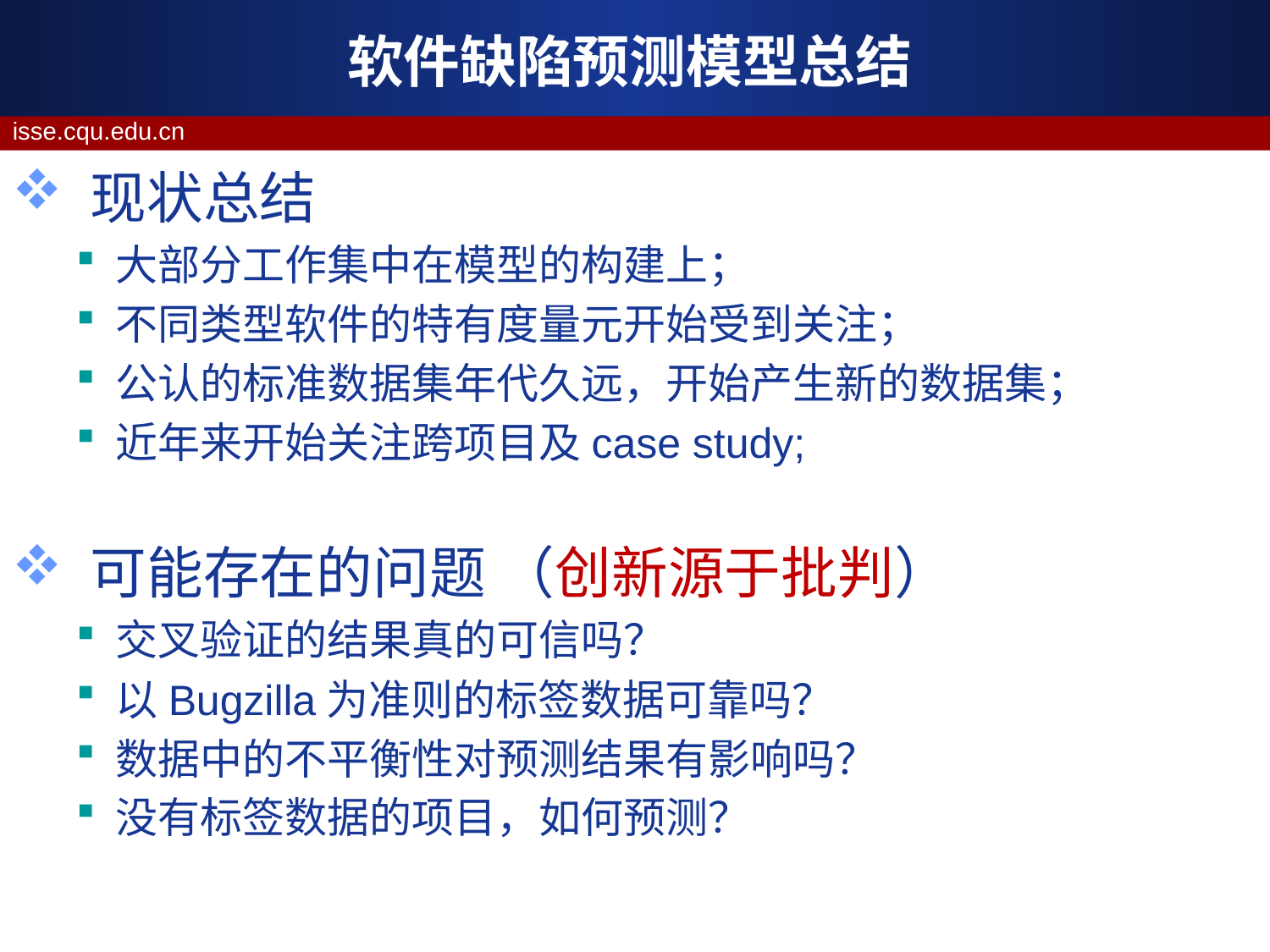

# 软件缺陷预测模型总结
 现状总结
大部分工作集中在模型的构建上；
不同类型软件的特有度量元开始受到关注；
公认的标准数据集年代久远，开始产生新的数据集；
近年来开始关注跨项目及case study;

 可能存在的问题 （创新源于批判）
交叉验证的结果真的可信吗？
以Bugzilla为准则的标签数据可靠吗？
数据中的不平衡性对预测结果有影响吗？
没有标签数据的项目，如何预测？